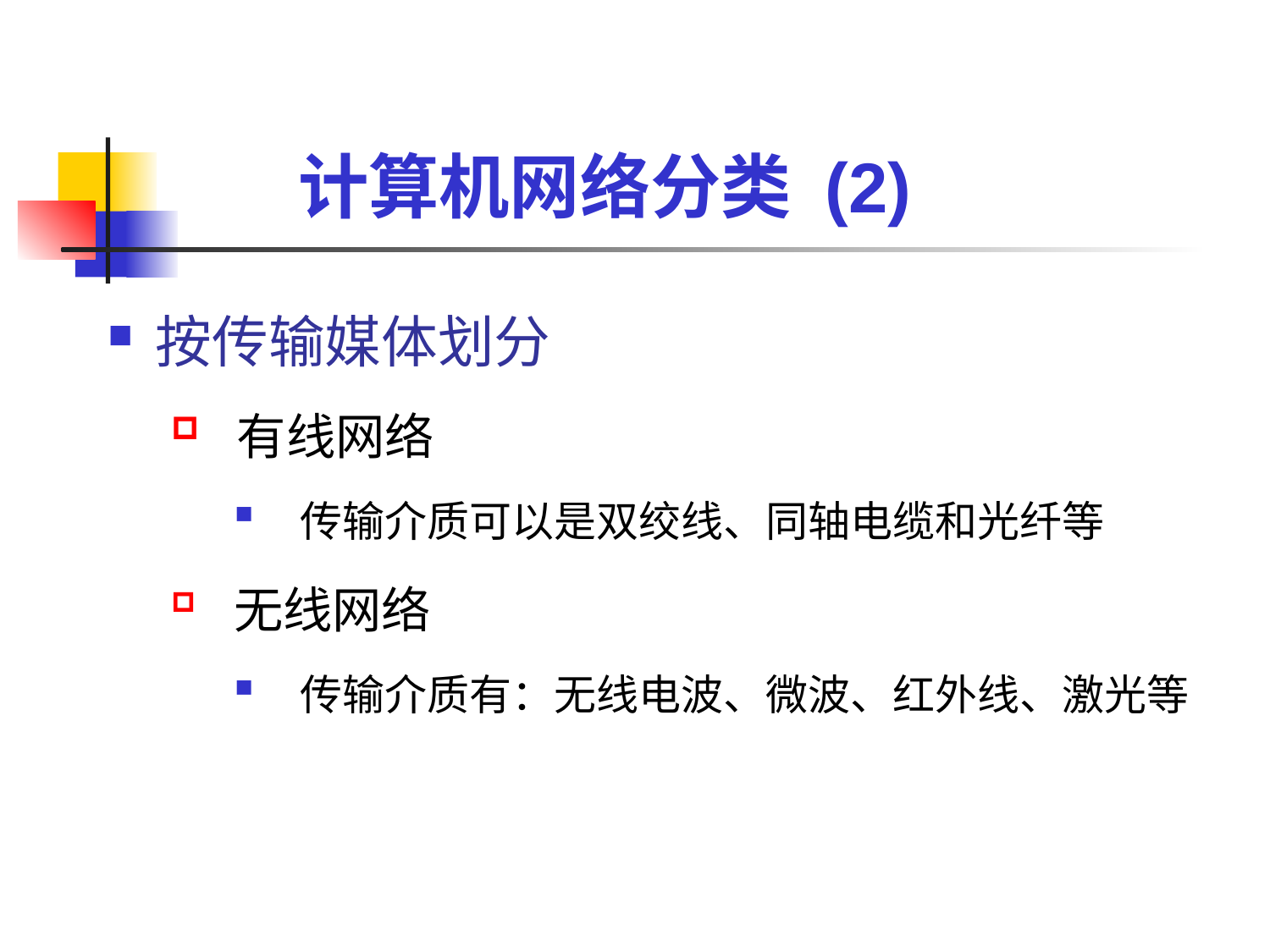

计算机网络分类 (2)
按传输媒体划分
 有线网络
  传输介质可以是双绞线、同轴电缆和光纤等
 无线网络
  传输介质有：无线电波、微波、红外线、激光等